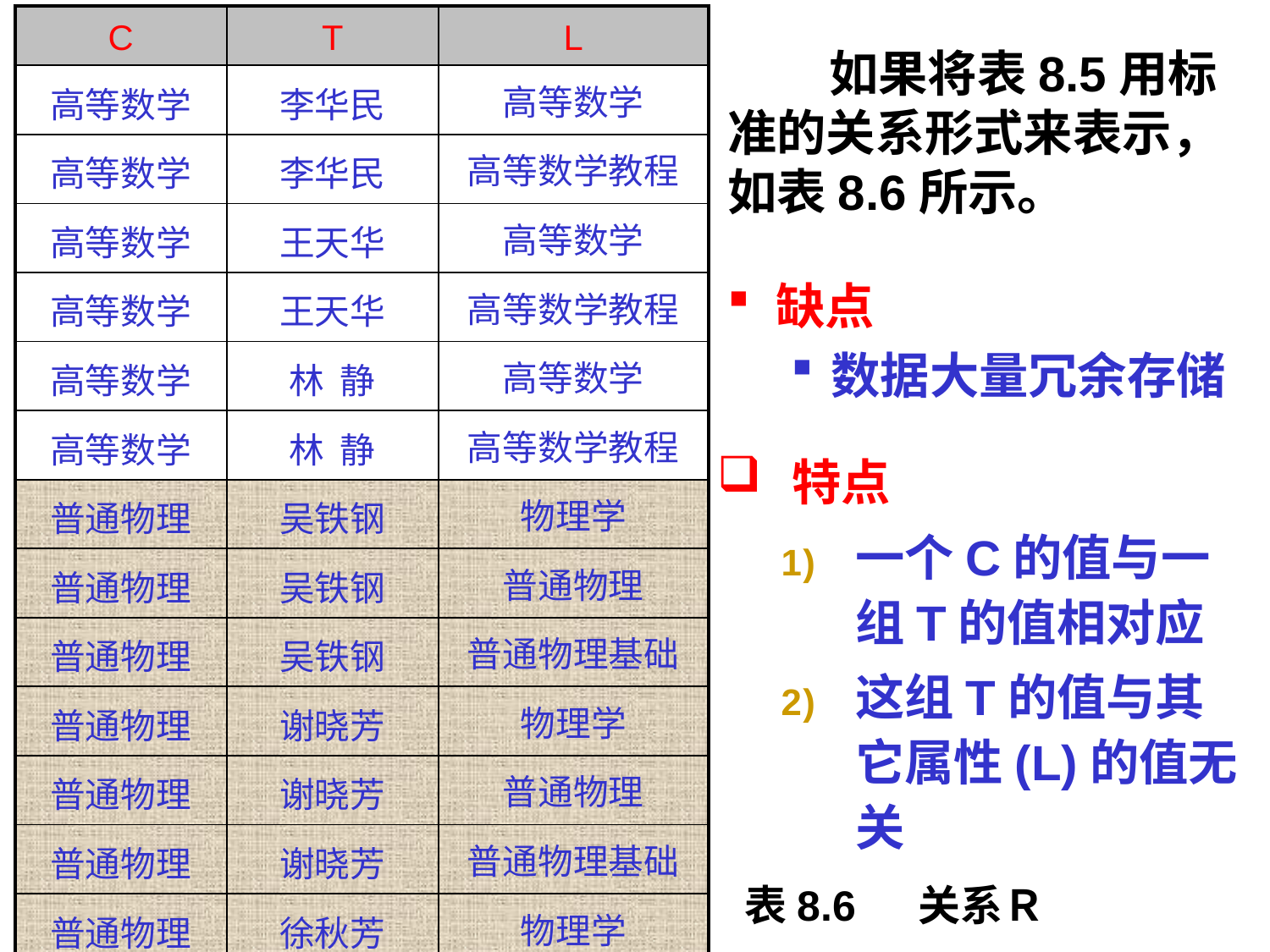

| C | T | L |
| --- | --- | --- |
| 高等数学 | 李华民 | 高等数学 |
| 高等数学 | 李华民 | 高等数学教程 |
| 高等数学 | 王天华 | 高等数学 |
| 高等数学 | 王天华 | 高等数学教程 |
| 高等数学 | 林 静 | 高等数学 |
| 高等数学 | 林 静 | 高等数学教程 |
| 普通物理 | 吴铁钢 | 物理学 |
| 普通物理 | 吴铁钢 | 普通物理 |
| 普通物理 | 吴铁钢 | 普通物理基础 |
| 普通物理 | 谢晓芳 | 物理学 |
| 普通物理 | 谢晓芳 | 普通物理 |
| 普通物理 | 谢晓芳 | 普通物理基础 |
| 普通物理 | 徐秋芳 | 物理学 |
| 普通物理 | 徐秋芳 | 普通物理 |
| 普通物理 | 徐秋芳 | 普通物理基础 |
        如果将表8.5用标准的关系形式来表示，如表8.6所示。
缺点
数据大量冗余存储
特点
一个C的值与一组T的值相对应
这组T的值与其它属性(L)的值无关
表8.6　 关系Ｒ
128
2007年度-教育部-IBM精品课程-南京大学计算机科学与技术系